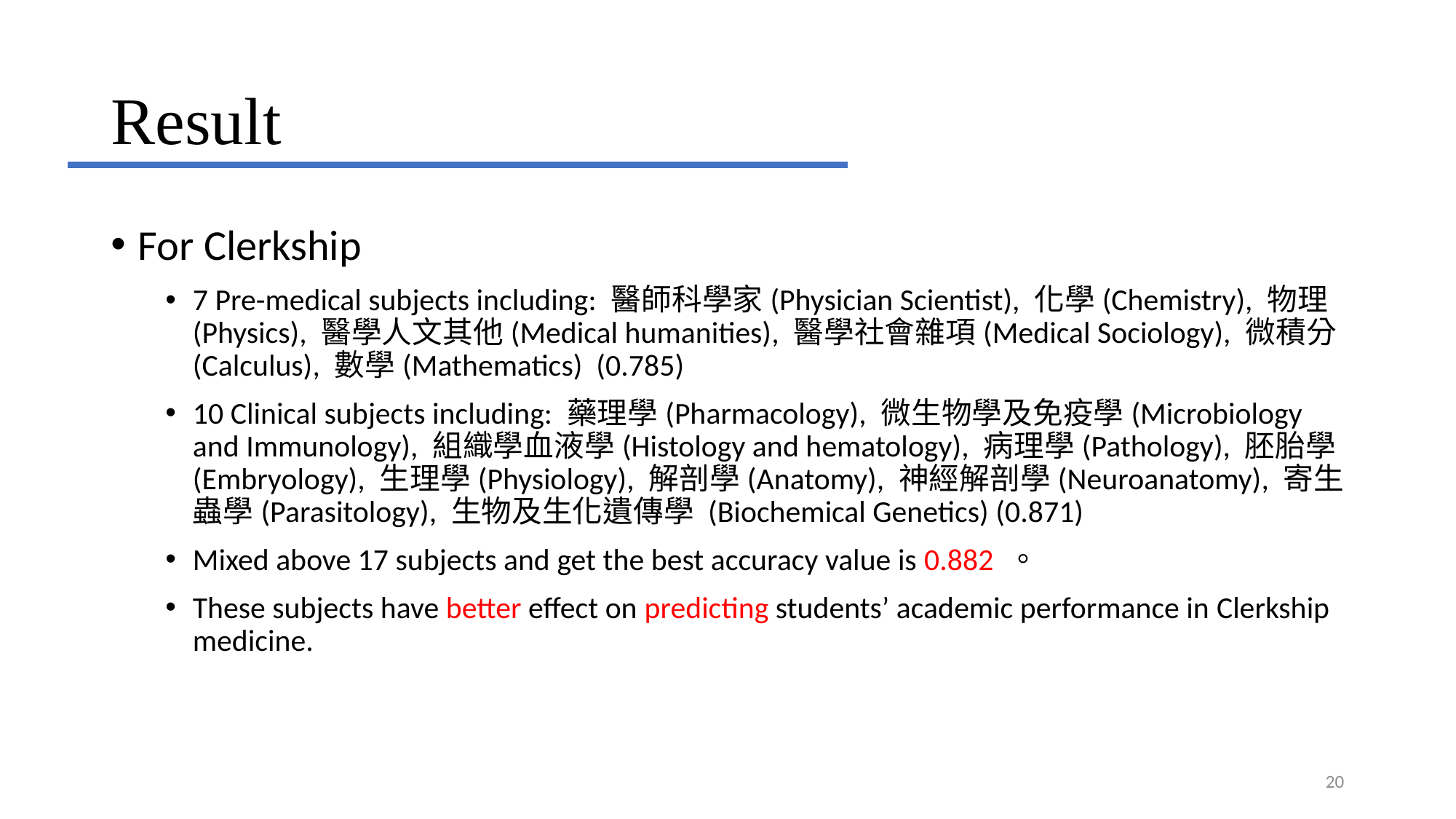

# Result
For Clerkship
7 Pre-medical subjects including: 醫師科學家(Physician Scientist), 化學(Chemistry), 物理(Physics), 醫學人文其他(Medical humanities), 醫學社會雜項(Medical Sociology), 微積分(Calculus), 數學(Mathematics)  (0.785)
10 Clinical subjects including: 藥理學(Pharmacology), 微生物學及免疫學(Microbiology and Immunology), 組織學血液學(Histology and hematology), 病理學(Pathology), 胚胎學(Embryology), 生理學(Physiology), 解剖學(Anatomy), 神經解剖學(Neuroanatomy), 寄生蟲學(Parasitology), 生物及生化遺傳學 (Biochemical Genetics) (0.871)
Mixed above 17 subjects and get the best accuracy value is 0.882 。
These subjects have better effect on predicting students’ academic performance in Clerkship medicine.

20